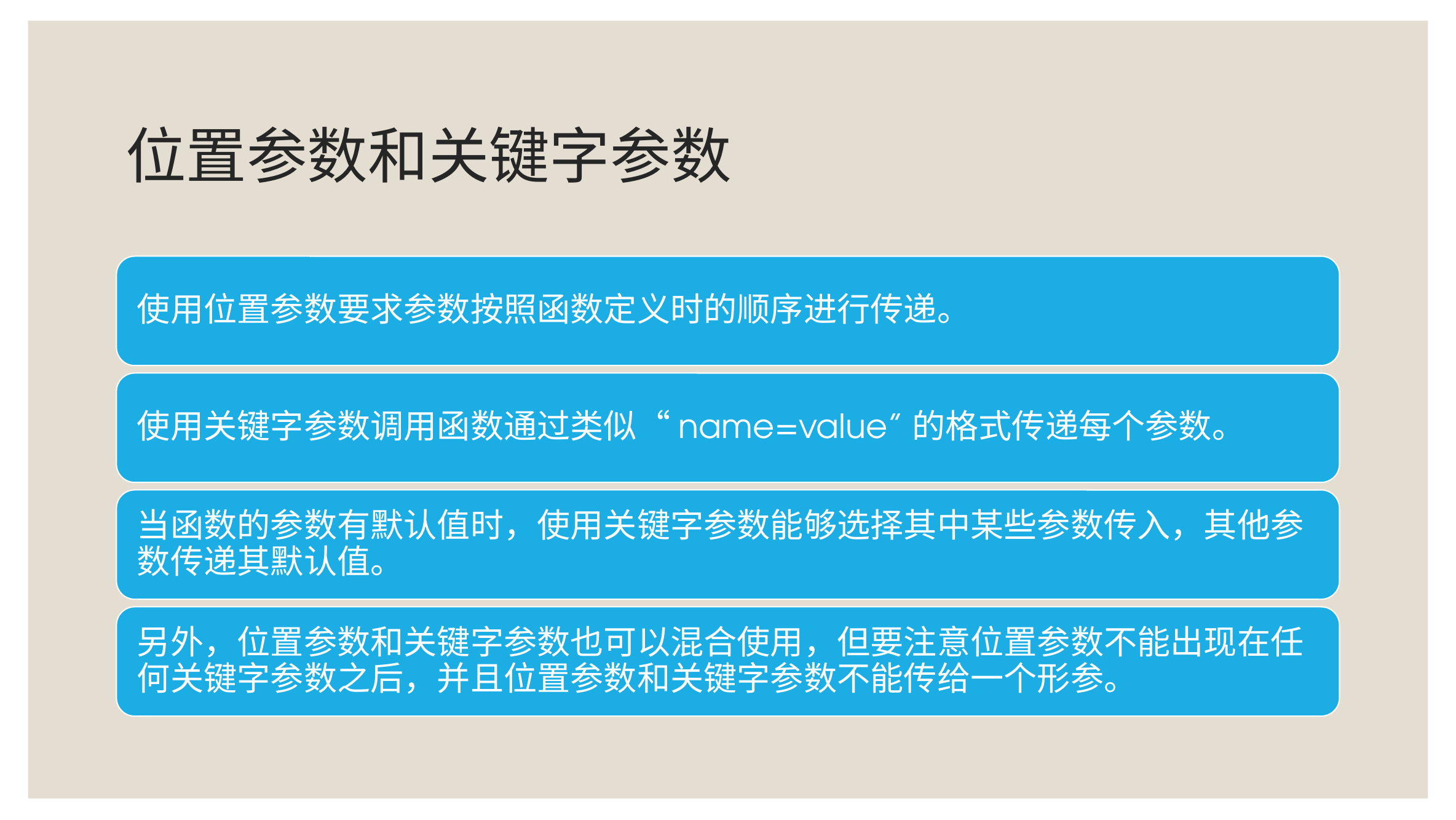

# 位置参数和关键字参数
使用位置参数要求参数按照函数定义时的顺序进行传递。
使用关键字参数调用函数通过类似“name=value”的格式传递每个参数。
当函数的参数有默认值时，使用关键字参数能够选择其中某些参数传入，其他参数传递其默认值。
另外，位置参数和关键字参数也可以混合使用，但要注意位置参数不能出现在任何关键字参数之后，并且位置参数和关键字参数不能传给一个形参。